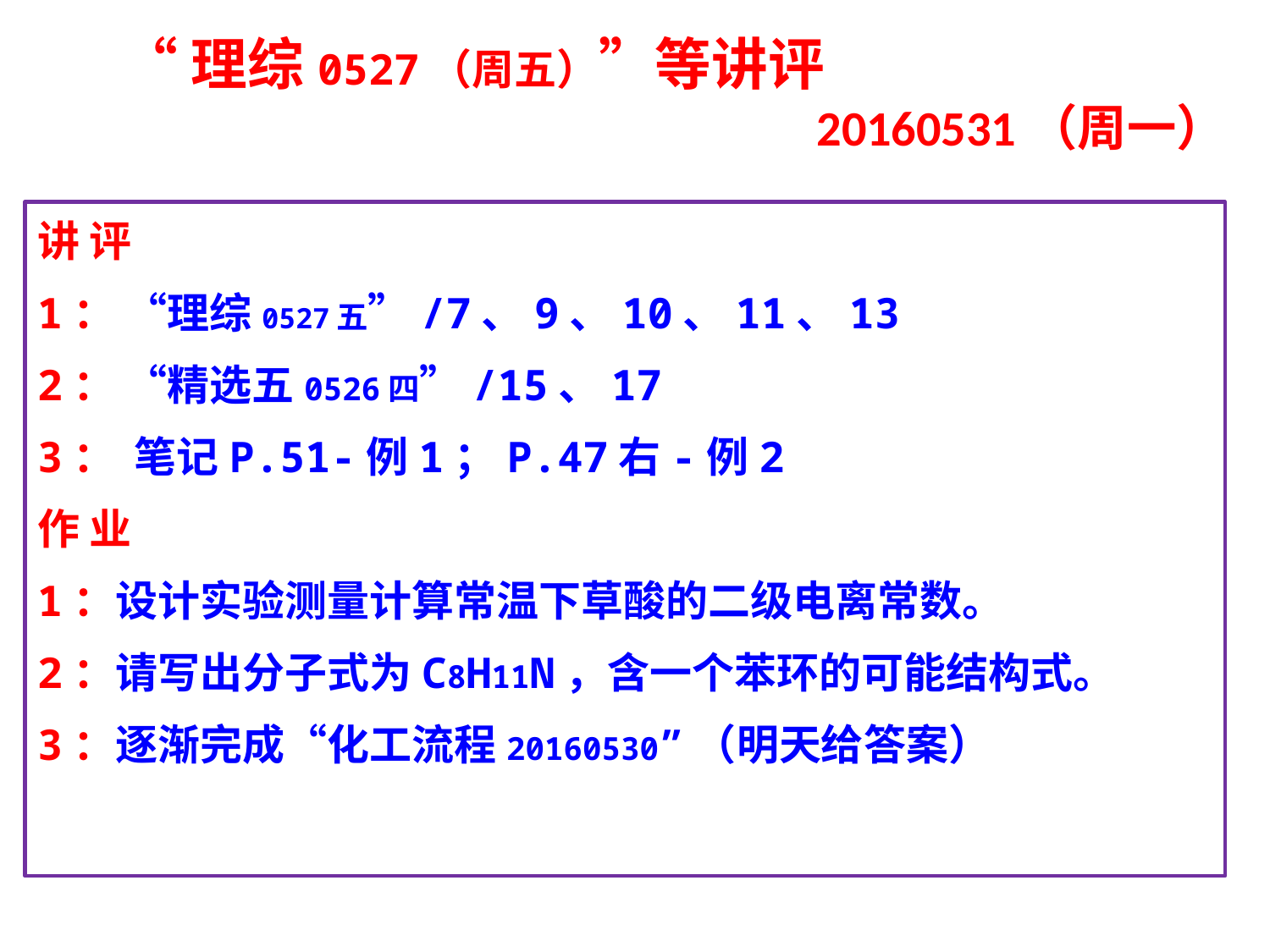

“理综0527（周五）”等讲评
                                                                 20160531（周一）

讲 评
1： “理综0527五”/7、9、10、11、13
2： “精选五0526四”/15、17
3：  笔记P.51-例1；P.47右-例2
作 业
1：设计实验测量计算常温下草酸的二级电离常数。
2：请写出分子式为C8H11N，含一个苯环的可能结构式。
3：逐渐完成“化工流程20160530”（明天给答案）